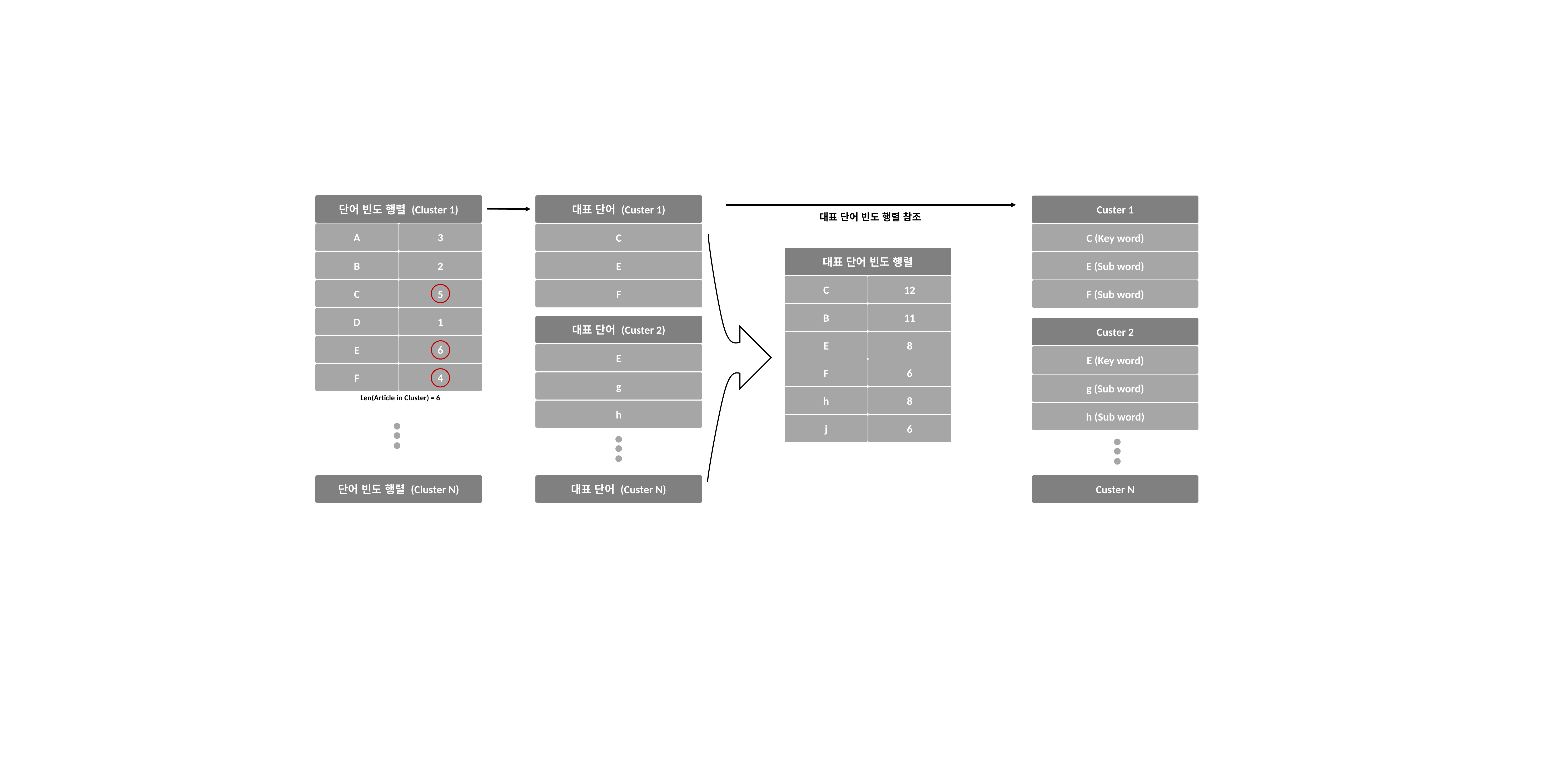

단어 빈도 행렬 (Cluster 1)
대표 단어 (Custer 1)
Custer 1
대표 단어 빈도 행렬 참조
A
3
C
C (Key word)

대표 단어 빈도 행렬
B
2
E
E (Sub word)
C
12
C
5
F
F (Sub word)

B
11
D
1
대표 단어 (Custer 2)
Custer 2

E
8

E
6

E
E (Key word)
F
6
F
4

g
g (Sub word)
h
8
Len(Article in Cluster) = 6
h
h (Sub word)
j
6

단어 빈도 행렬 (Cluster N)
대표 단어 (Custer N)
Custer N